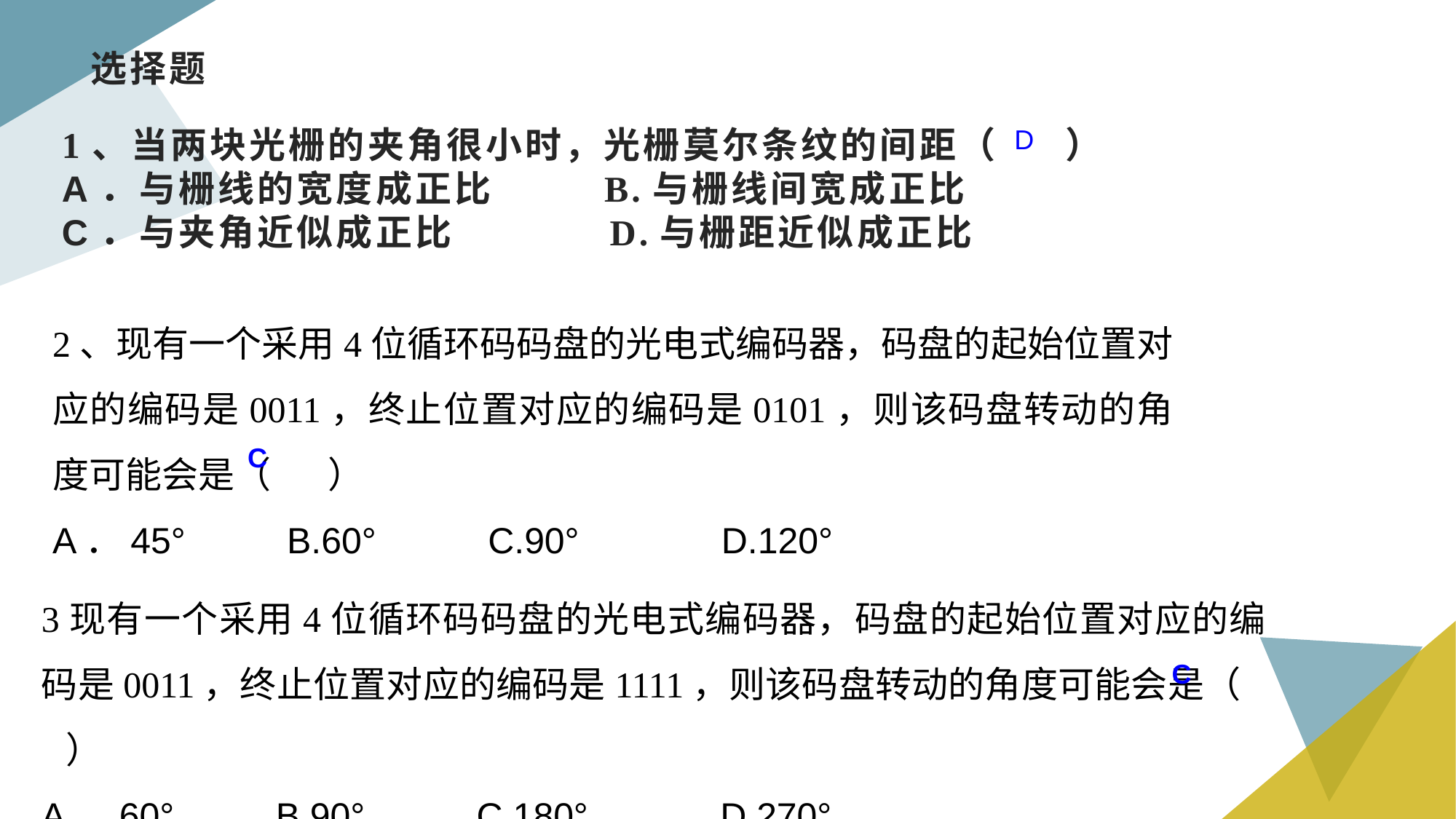

# 选择题
1、当两块光栅的夹角很小时，光栅莫尔条纹的间距（      ）
A．与栅线的宽度成正比         B.与栅线间宽成正比
C．与夹角近似成正比             D.与栅距近似成正比
D
2、现有一个采用4位循环码码盘的光电式编码器，码盘的起始位置对应的编码是0011，终止位置对应的编码是0101，则该码盘转动的角度可能会是（       ）
A．45°          B.60°           C.90°              D.120°
C
3现有一个采用4位循环码码盘的光电式编码器，码盘的起始位置对应的编码是0011，终止位置对应的编码是1111，则该码盘转动的角度可能会是（       ）
A．60°          B.90°           C.180°             D.270°
C